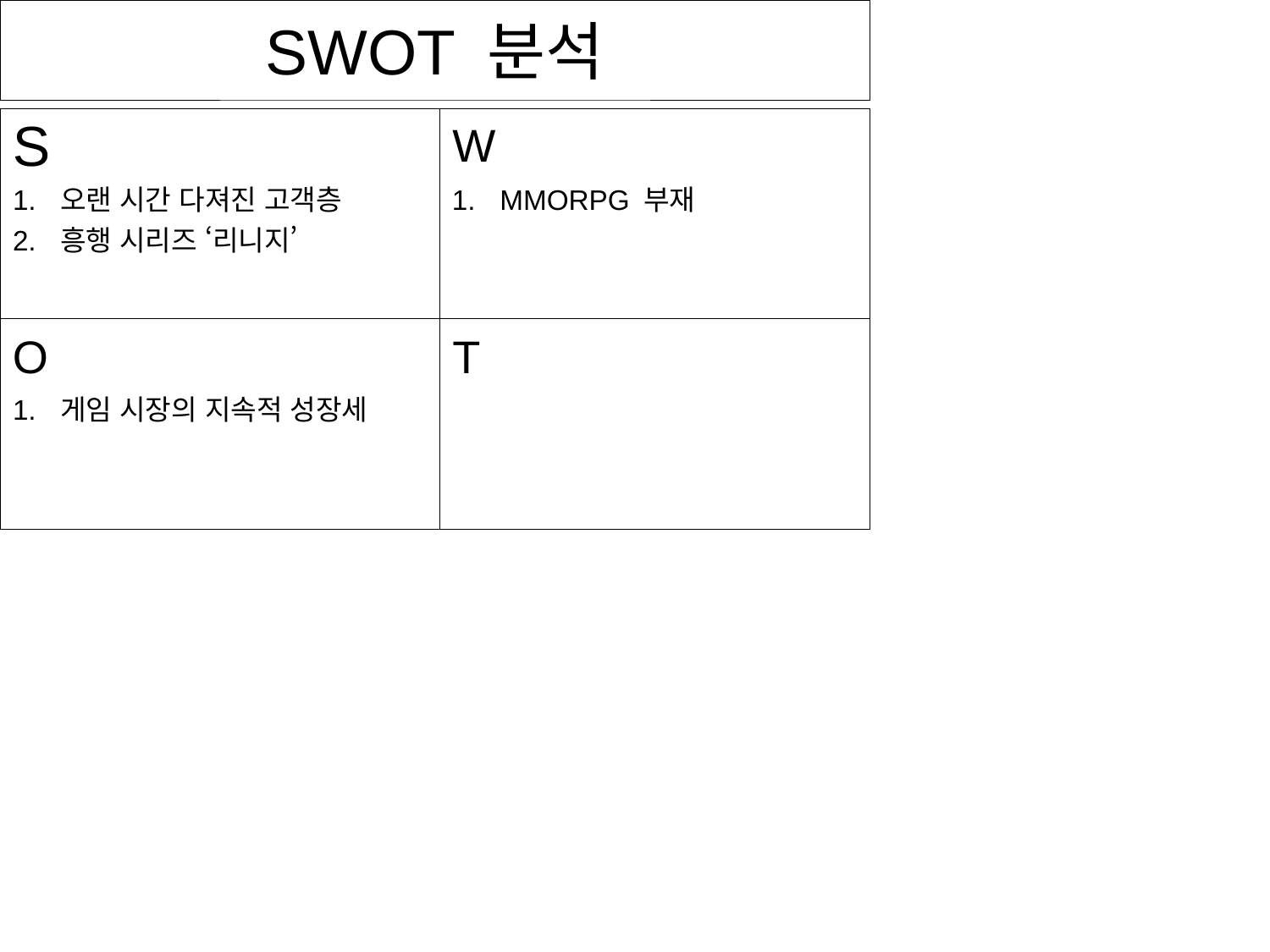

SWOT 분석
S
| 오랜 시간 다져진 고객층 흥행 시리즈 ‘리니지’ | MMORPG 부재 |
| --- | --- |
| 게임 시장의 지속적 성장세 |  |
W
O
T